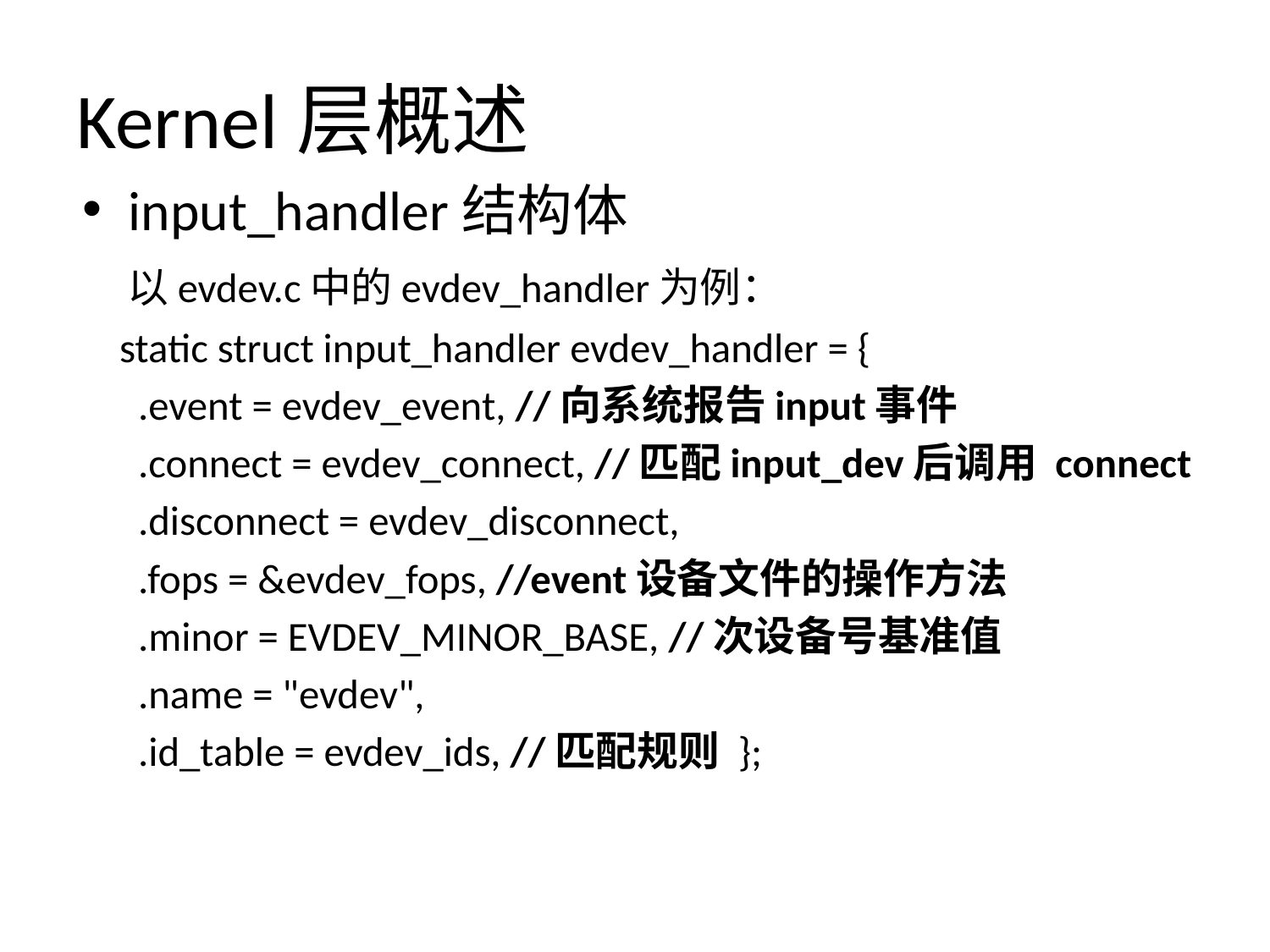

# Kernel层概述
input_handler结构体
   以evdev.c中的evdev_handler为例：
    static struct input_handler evdev_handler = {
      .event = evdev_event, //向系统报告input事件
      .connect = evdev_connect, //匹配input_dev后调用 connect
      .disconnect = evdev_disconnect,
      .fops = &evdev_fops, //event设备文件的操作方法
      .minor = EVDEV_MINOR_BASE, //次设备号基准值
      .name = "evdev",
      .id_table = evdev_ids, //匹配规则 };